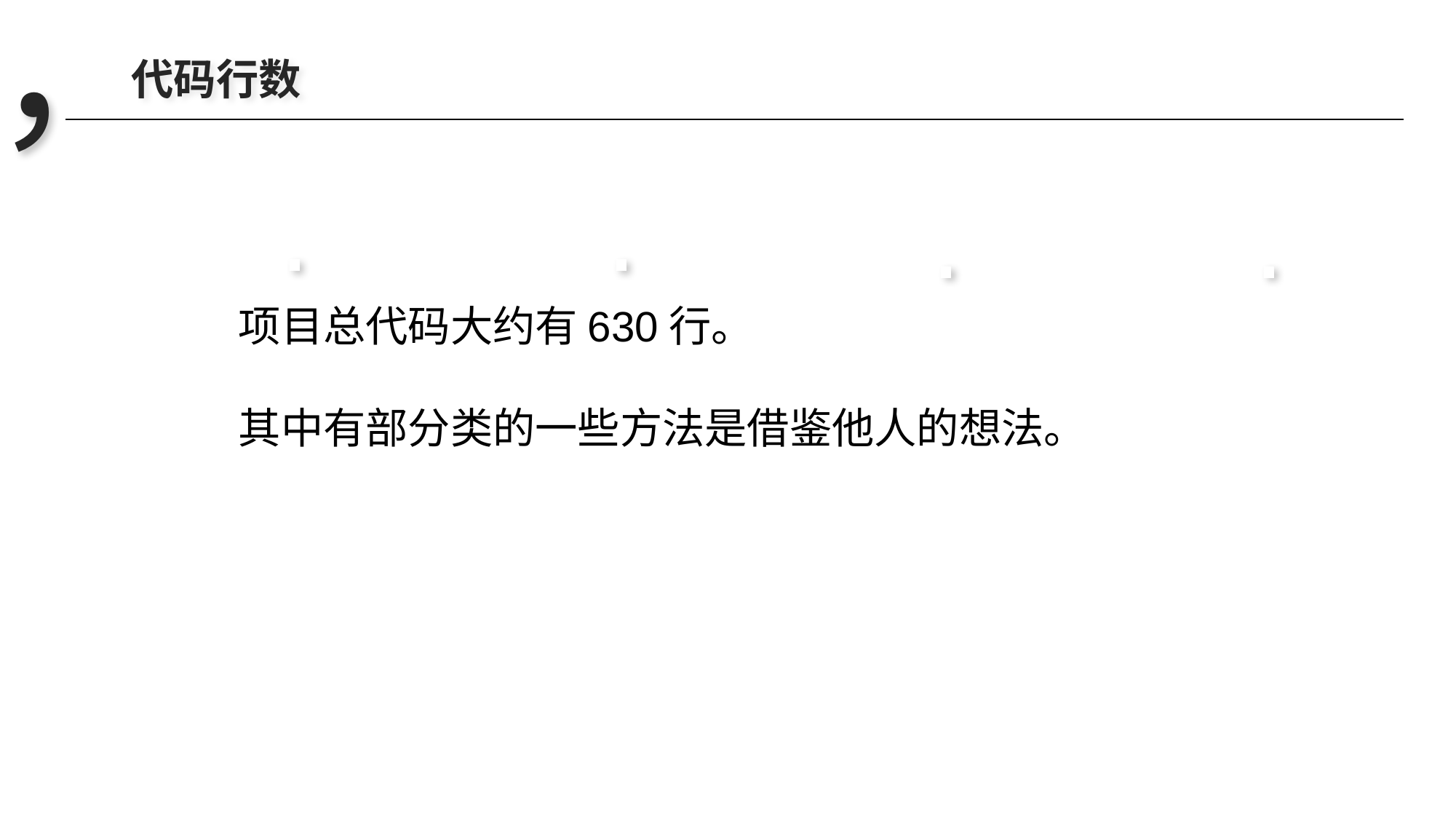

，
代码行数
.
.
.
.
项目总代码大约有630行。

其中有部分类的一些方法是借鉴他人的想法。